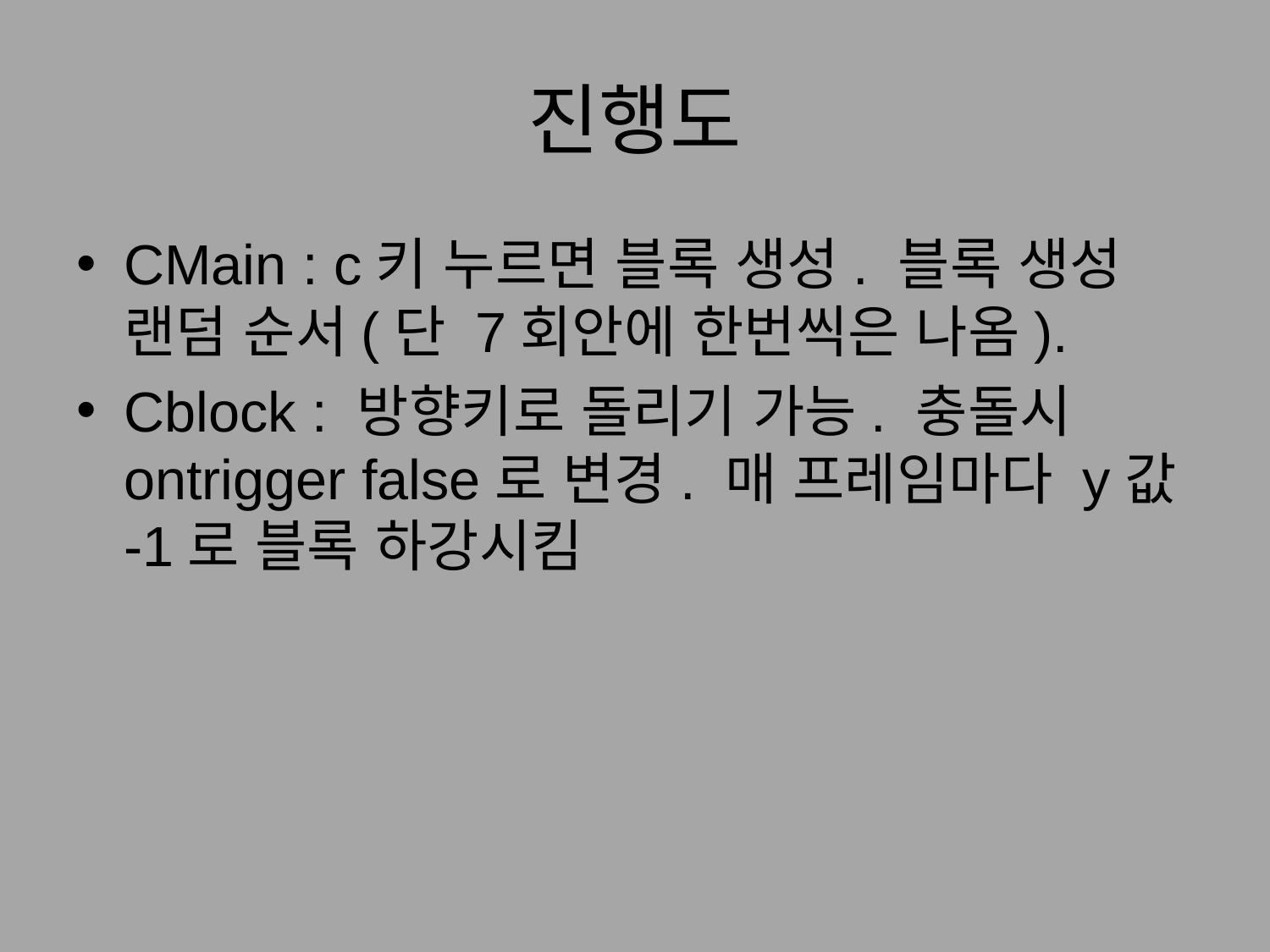

# 진행도
CMain : c키 누르면 블록 생성. 블록 생성 랜덤 순서(단 7회안에 한번씩은 나옴).
Cblock : 방향키로 돌리기 가능. 충돌시 ontrigger false로 변경. 매 프레임마다 y값 -1로 블록 하강시킴